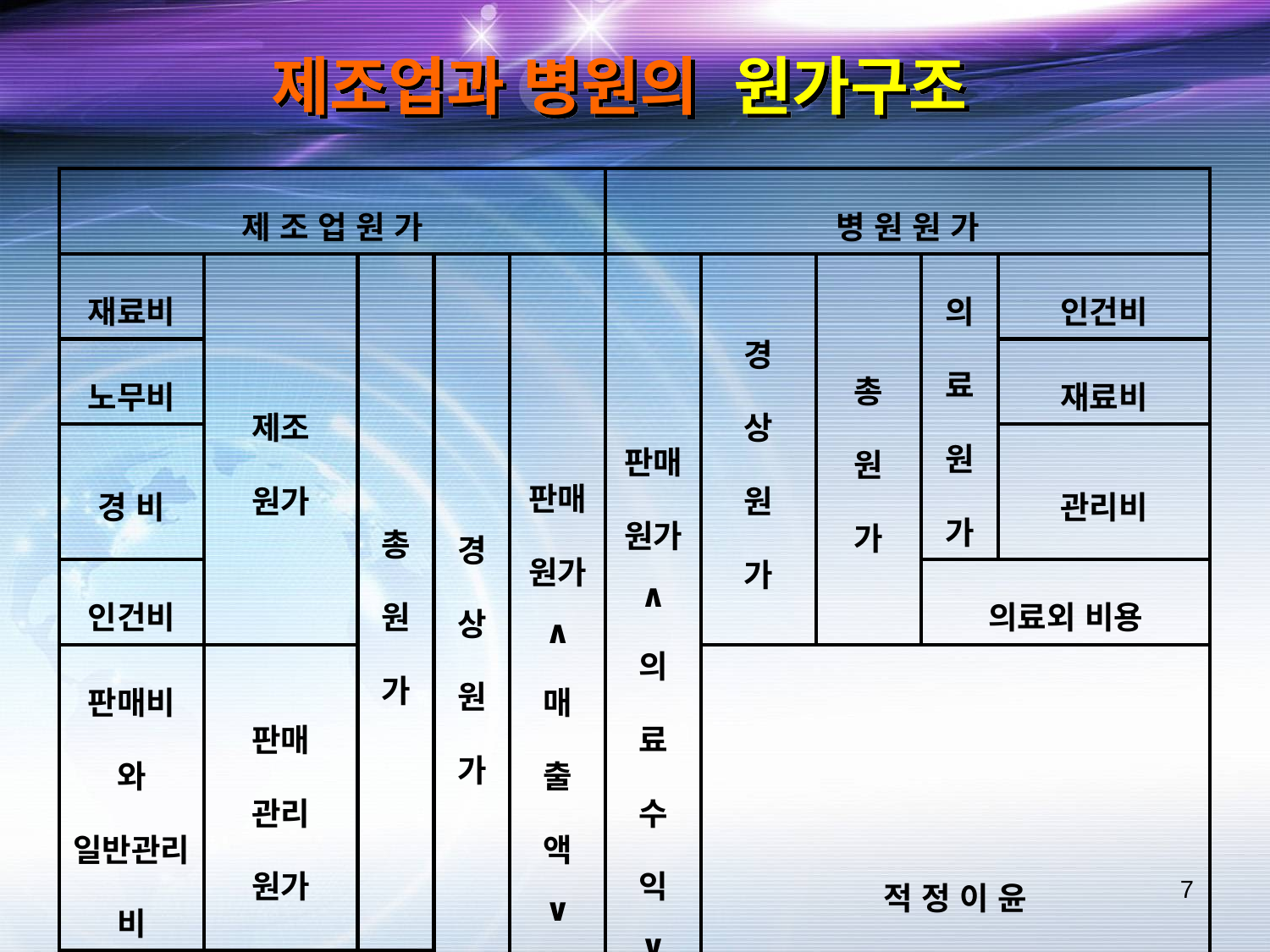

제조업과 병원의  원가구조

| 제 조 업 원 가 |  |  |  |  | 병 원 원 가 |  |  |  |  |
| --- | --- | --- | --- | --- | --- | --- | --- | --- | --- |
| 재료비 | 제조 원가 | 총 원 가 | 경 상 원 가 | 판매 원가 ∧ 매 출 액 ∨ | 판매 원가 ∧ 의 료 수 익 ∨ | 경 상 원 가 | 총 원 가 | 의 료 원 가 | 인건비 |
| 노무비 |  |  |  |  |  |  |  |  | 재료비 |
| 경 비 |  |  |  |  |  |  |  |  | 관리비 |
| 인건비 |  |  |  |  |  |  |  | 의료외 비용 |  |
| 판매비 와 일반관리비 | 판매 관리 원가 |  |  |  |  | 적 정 이 윤 |  |  |  |
| 영업외 비용 |  |  |  |  |  |  |  |  |  |
| 적 정 이 윤 |  |  |  |  |  |  |  |  |  |
7